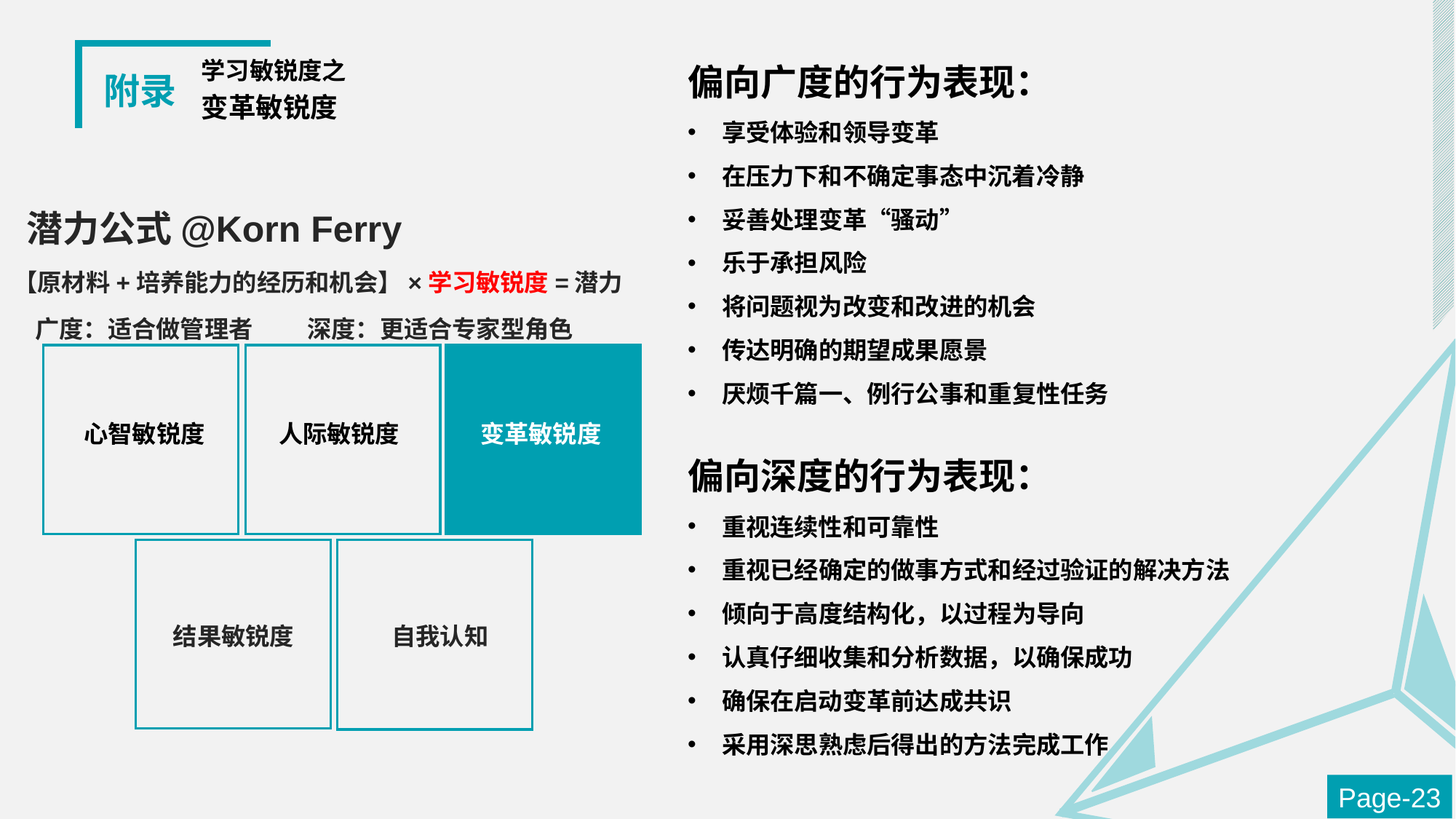

偏向广度的行为表现：
享受体验和领导变革
在压力下和不确定事态中沉着冷静
妥善处理变革“骚动”
乐于承担风险
将问题视为改变和改进的机会
传达明确的期望成果愿景
厌烦千篇一、例行公事和重复性任务
附录
学习敏锐度之
变革敏锐度
潜力公式@Korn Ferry
【原材料+培养能力的经历和机会】×学习敏锐度=潜力
广度：适合做管理者          深度：更适合专家型角色

心智敏锐度
人际敏锐度
变革敏锐度
偏向深度的行为表现：
重视连续性和可靠性
重视已经确定的做事方式和经过验证的解决方法
倾向于高度结构化，以过程为导向
认真仔细收集和分析数据，以确保成功
确保在启动变革前达成共识
采用深思熟虑后得出的方法完成工作

结果敏锐度
自我认知
Page-23